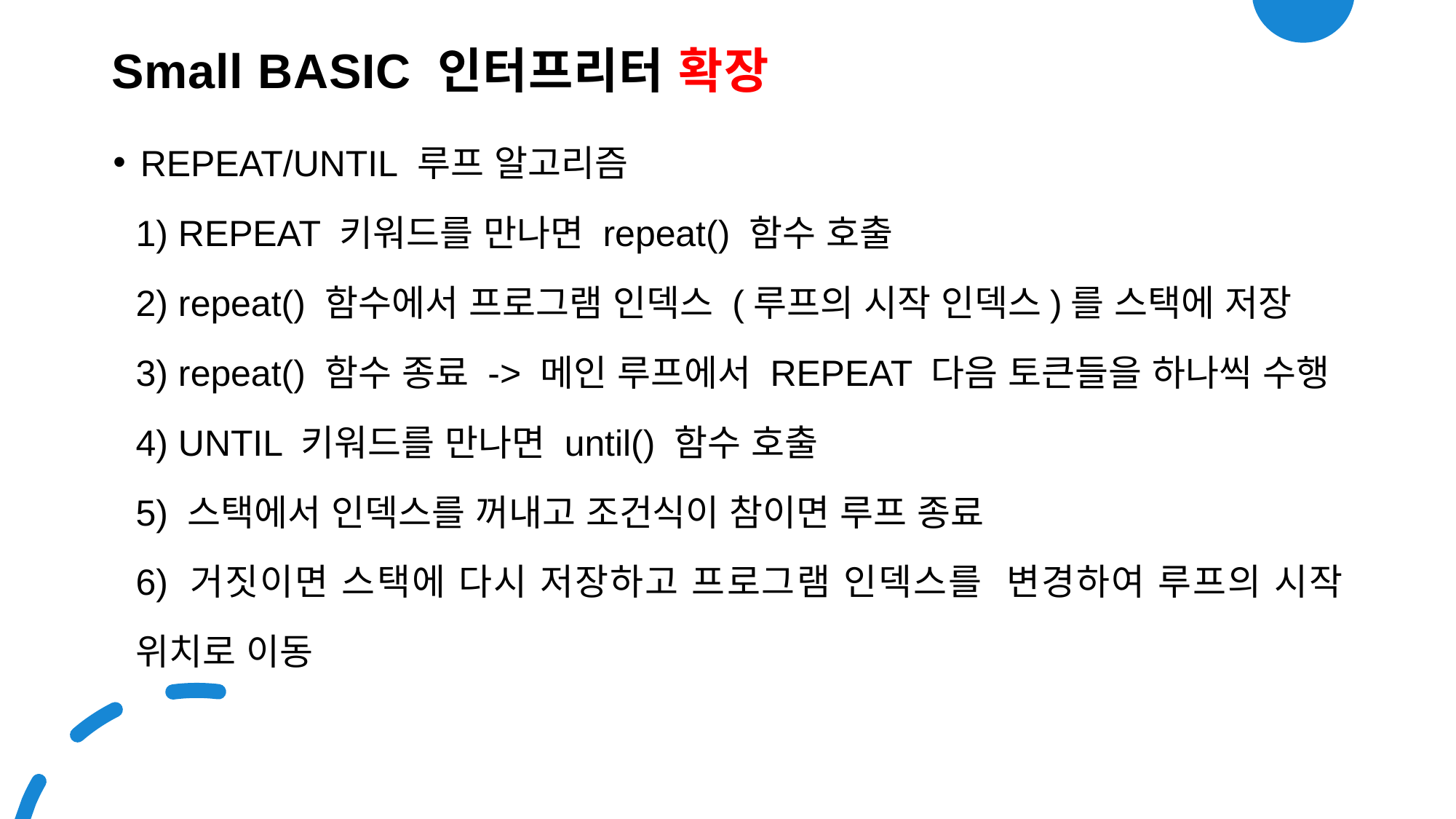

# Small BASIC 인터프리터 확장
REPEAT/UNTIL 루프 알고리즘
1) REPEAT 키워드를 만나면 repeat() 함수 호출
2) repeat() 함수에서 프로그램 인덱스 (루프의 시작 인덱스)를 스택에 저장
3) repeat() 함수 종료 -> 메인 루프에서 REPEAT 다음 토큰들을 하나씩 수행
4) UNTIL 키워드를 만나면 until() 함수 호출
5) 스택에서 인덱스를 꺼내고 조건식이 참이면 루프 종료
6) 거짓이면 스택에 다시 저장하고 프로그램 인덱스를  변경하여 루프의 시작 위치로 이동